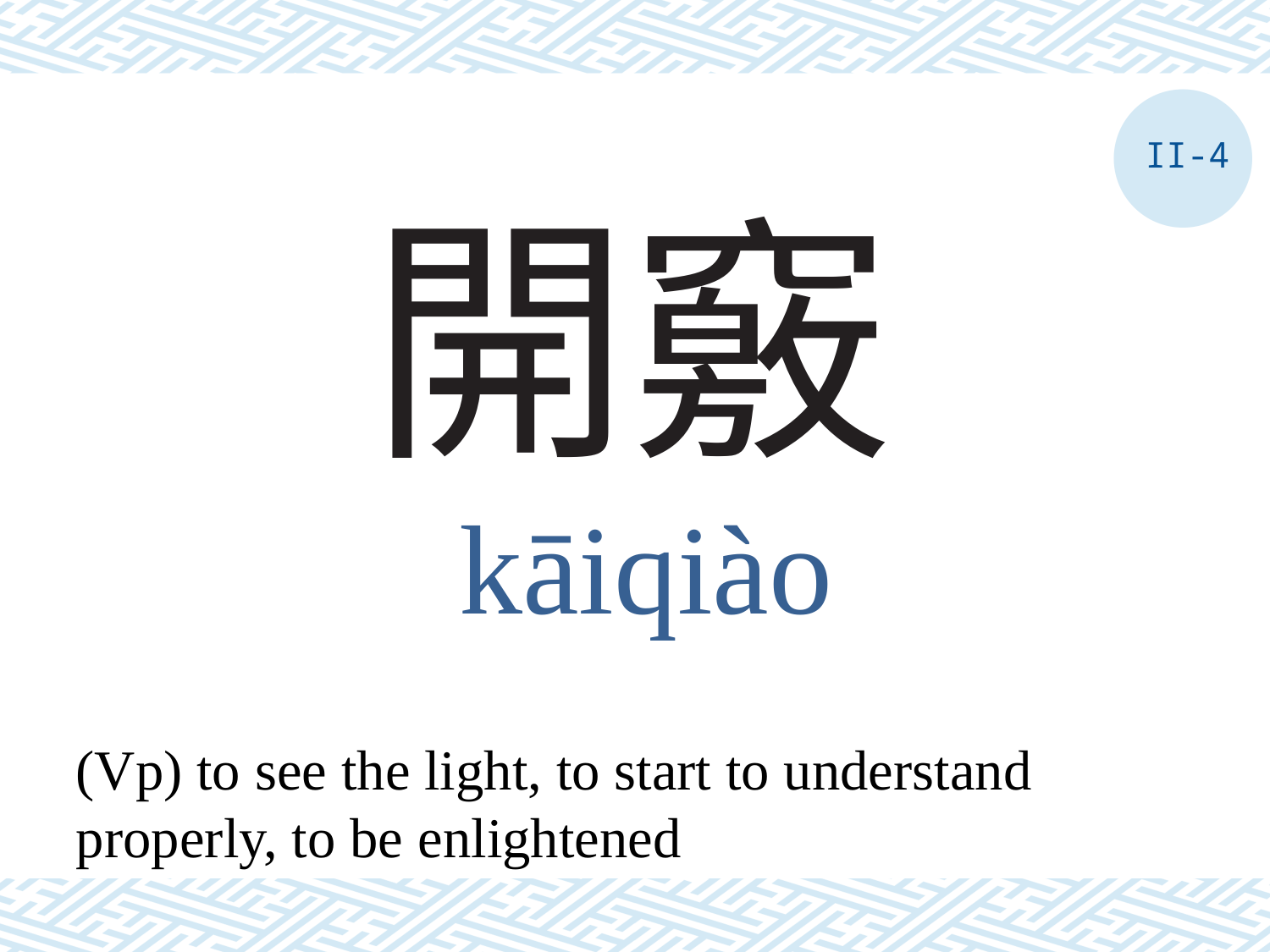

II-4

# 開竅
kāiqiào
(Vp) to see the light, to start to understand properly, to be enlightened